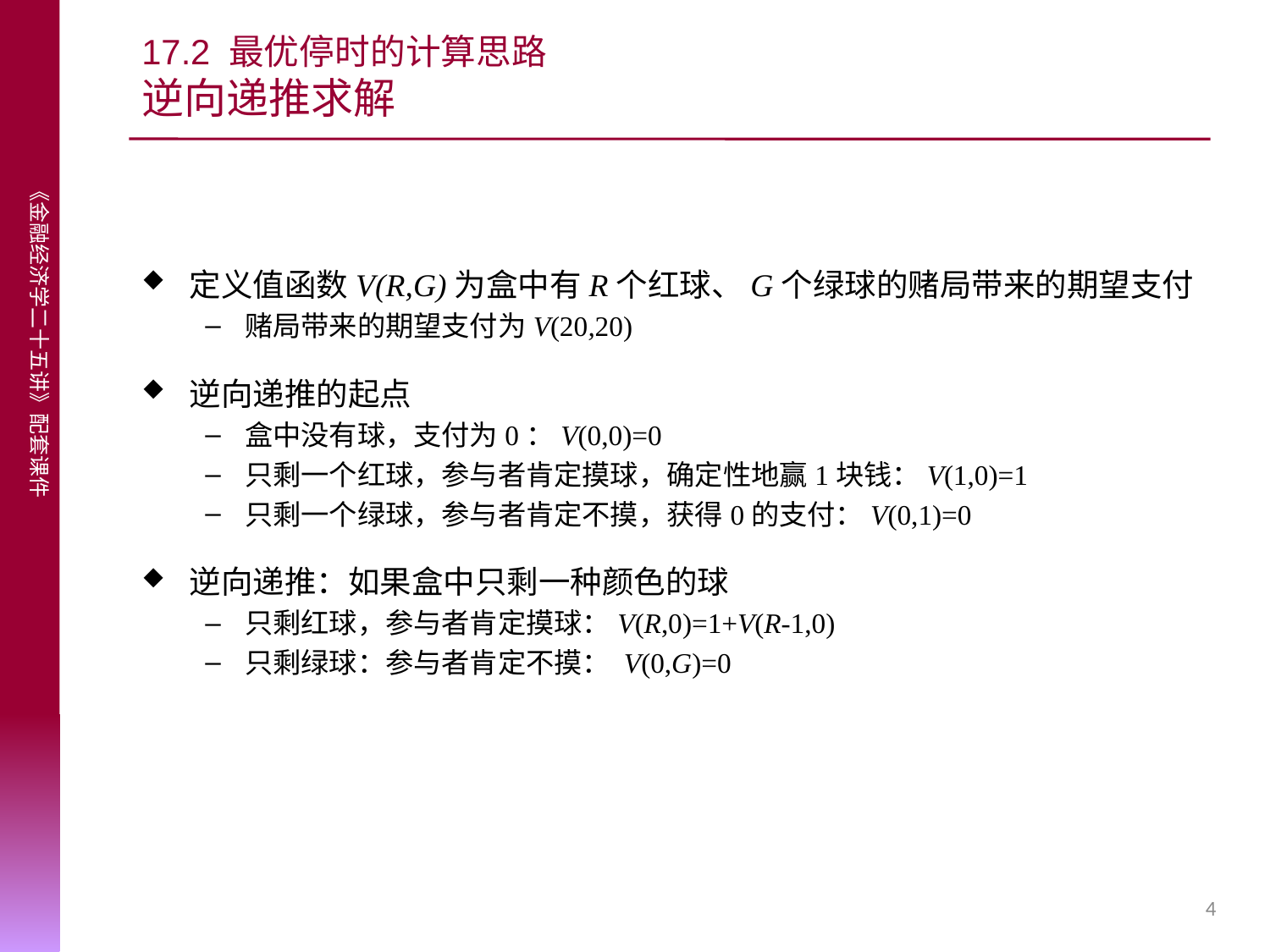

# 17.2 最优停时的计算思路 逆向递推求解

定义值函数V(R,G)为盒中有R个红球、G个绿球的赌局带来的期望支付
赌局带来的期望支付为V(20,20)
逆向递推的起点
盒中没有球，支付为0：V(0,0)=0
只剩一个红球，参与者肯定摸球，确定性地赢1块钱：V(1,0)=1
只剩一个绿球，参与者肯定不摸，获得0的支付：V(0,1)=0
逆向递推：如果盒中只剩一种颜色的球
只剩红球，参与者肯定摸球：V(R,0)=1+V(R-1,0)
只剩绿球：参与者肯定不摸： V(0,G)=0
4